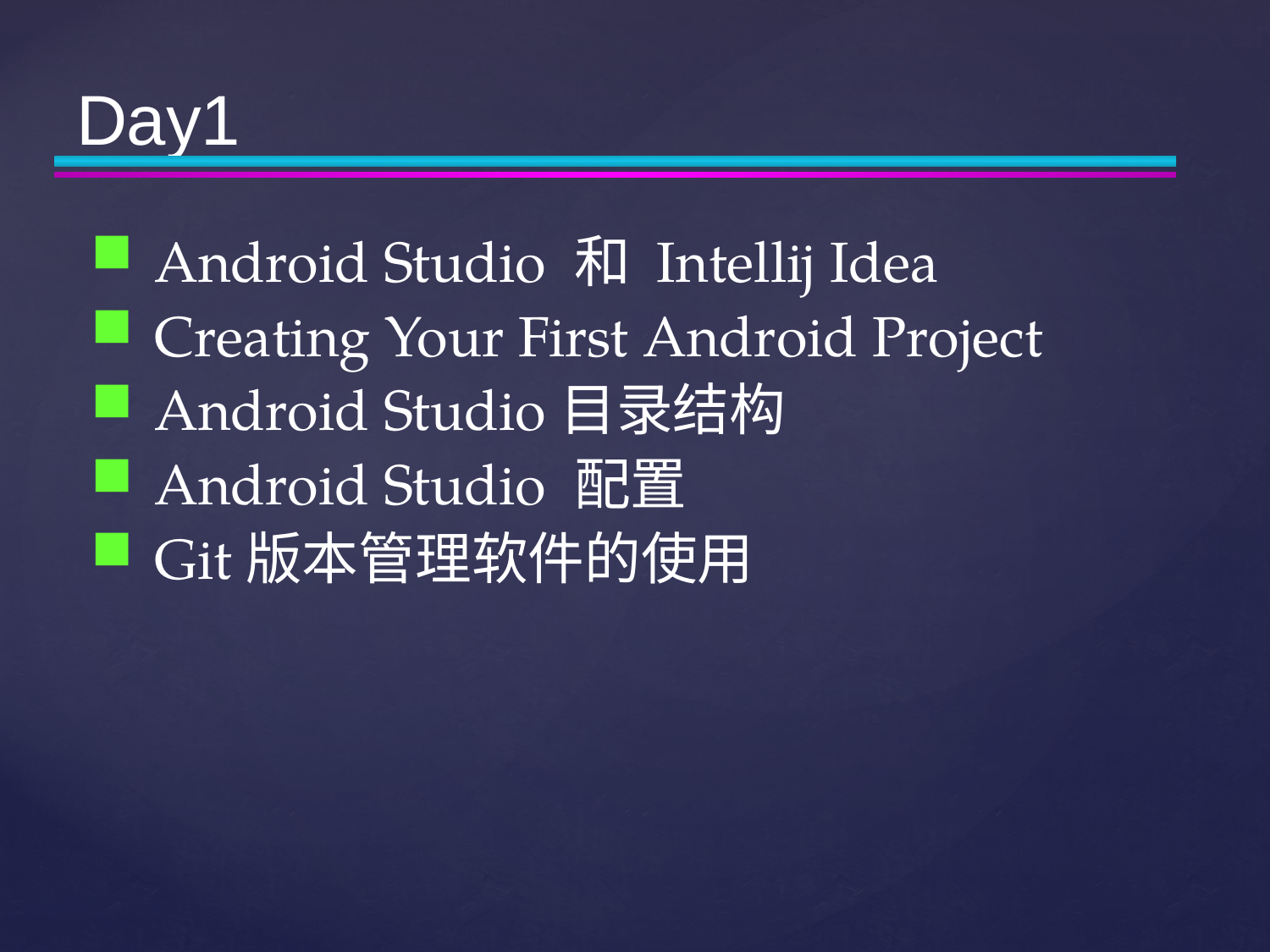

# Day1

Android Studio 和 Intellij Idea
Creating Your First Android Project
Android Studio目录结构
Android Studio 配置
Git版本管理软件的使用